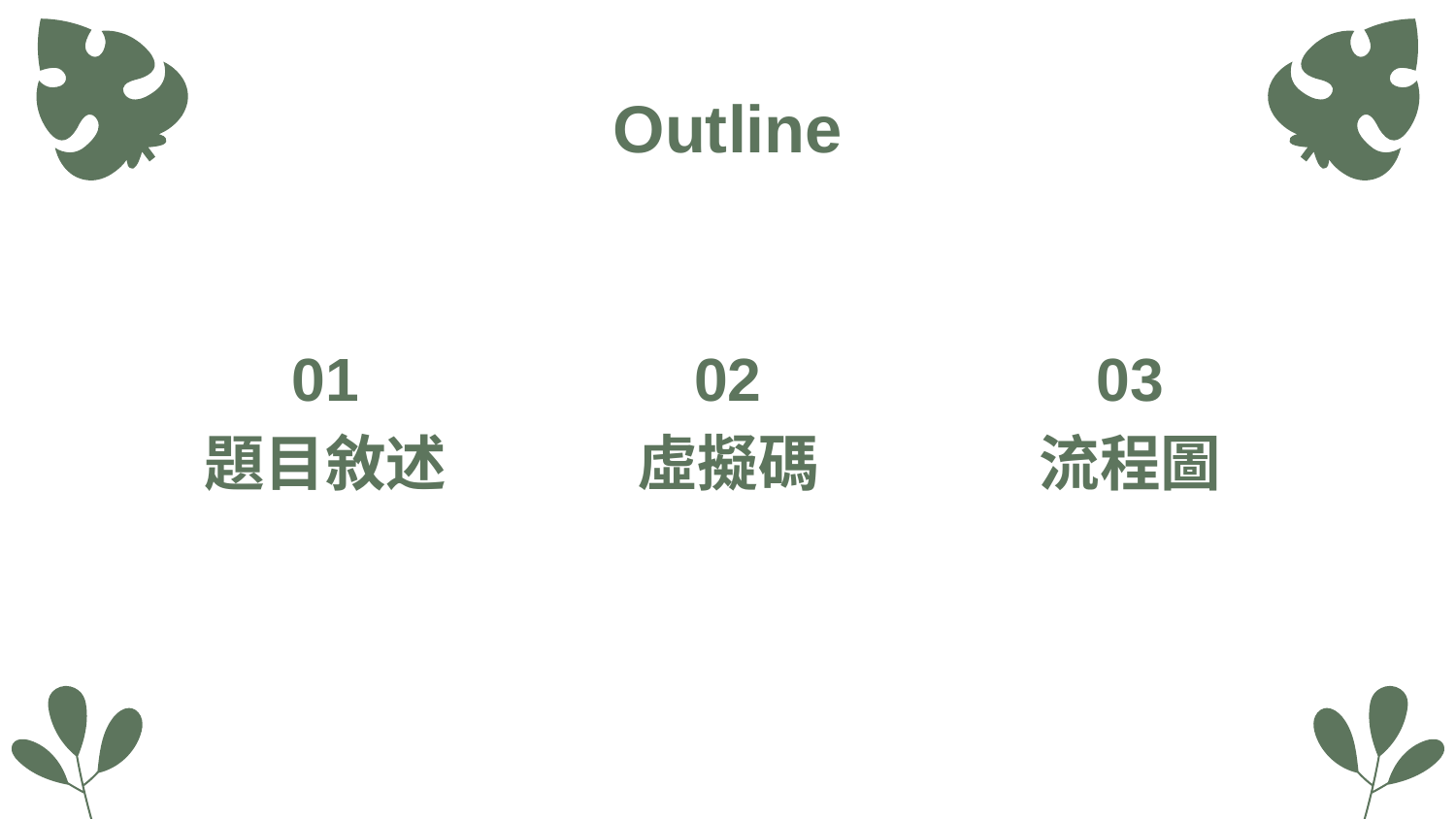

# Outline
01
02
03
題目敘述
虛擬碼
流程圖